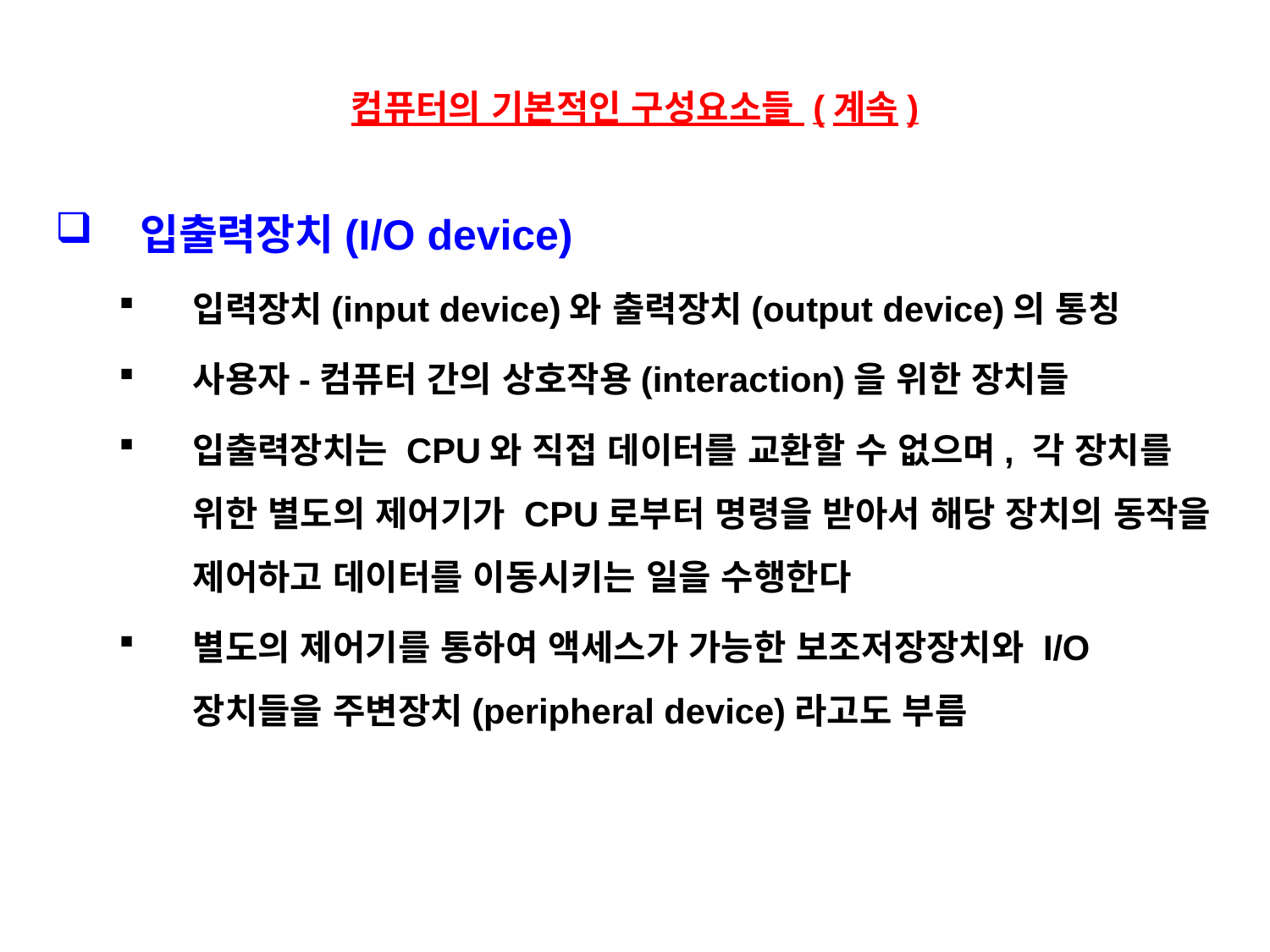

# 컴퓨터의 기본적인 구성요소들 (계속)
입출력장치(I/O device)
입력장치(input device)와 출력장치(output device)의 통칭
사용자-컴퓨터 간의 상호작용(interaction)을 위한 장치들
입출력장치는 CPU와 직접 데이터를 교환할 수 없으며, 각 장치를 위한 별도의 제어기가 CPU로부터 명령을 받아서 해당 장치의 동작을 제어하고 데이터를 이동시키는 일을 수행한다
별도의 제어기를 통하여 액세스가 가능한 보조저장장치와 I/O장치들을 주변장치(peripheral device)라고도 부름